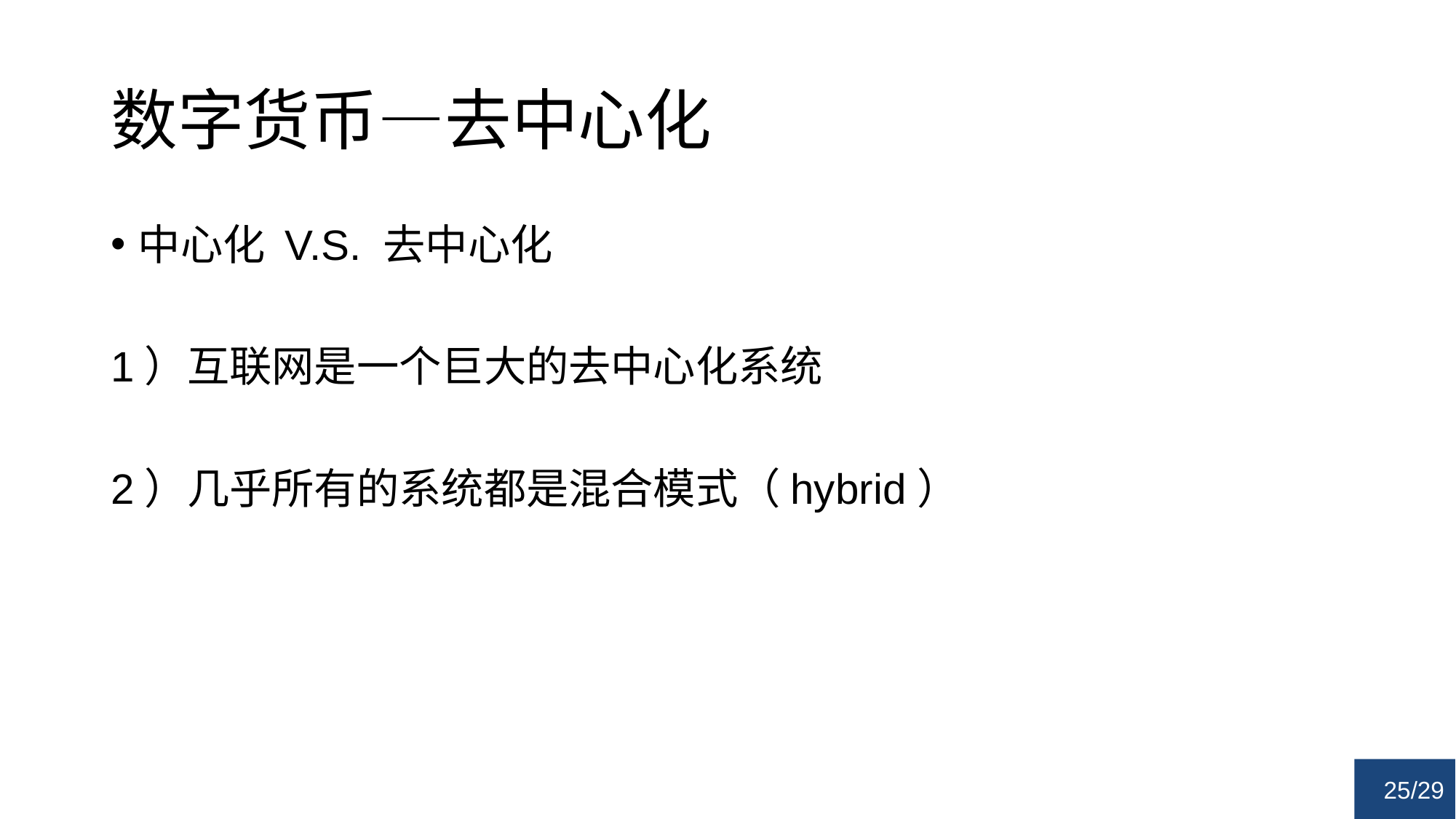

# 数字货币—去中心化
中心化 V.S. 去中心化

1）互联网是一个巨大的去中心化系统

2）几乎所有的系统都是混合模式（hybrid）

25/29